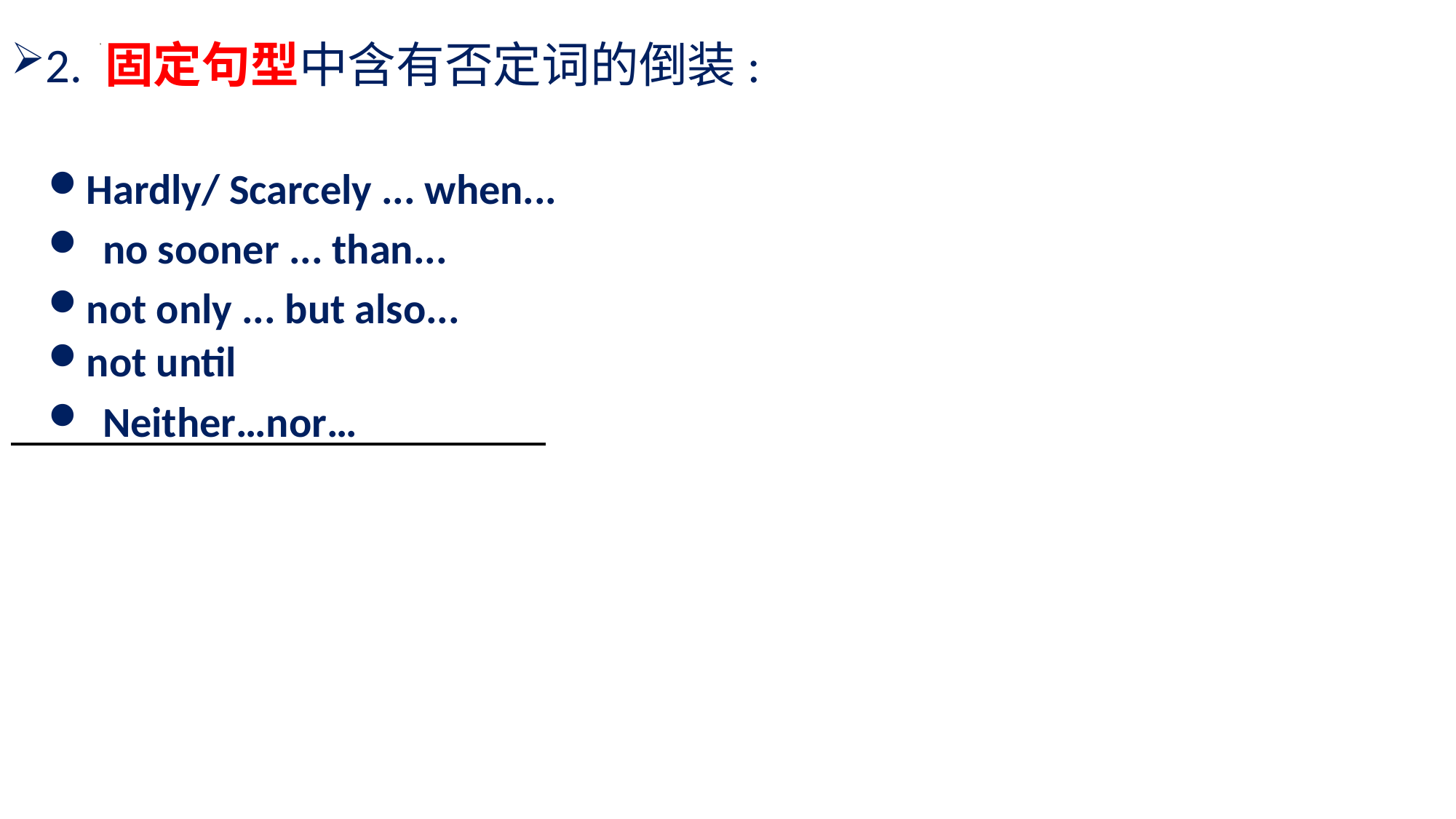

2. 固定句型中含有否定词的倒装:
Hardly/ Scarcely ... when...
no sooner ... than...
not only ... but also...
not until
Neither…nor…